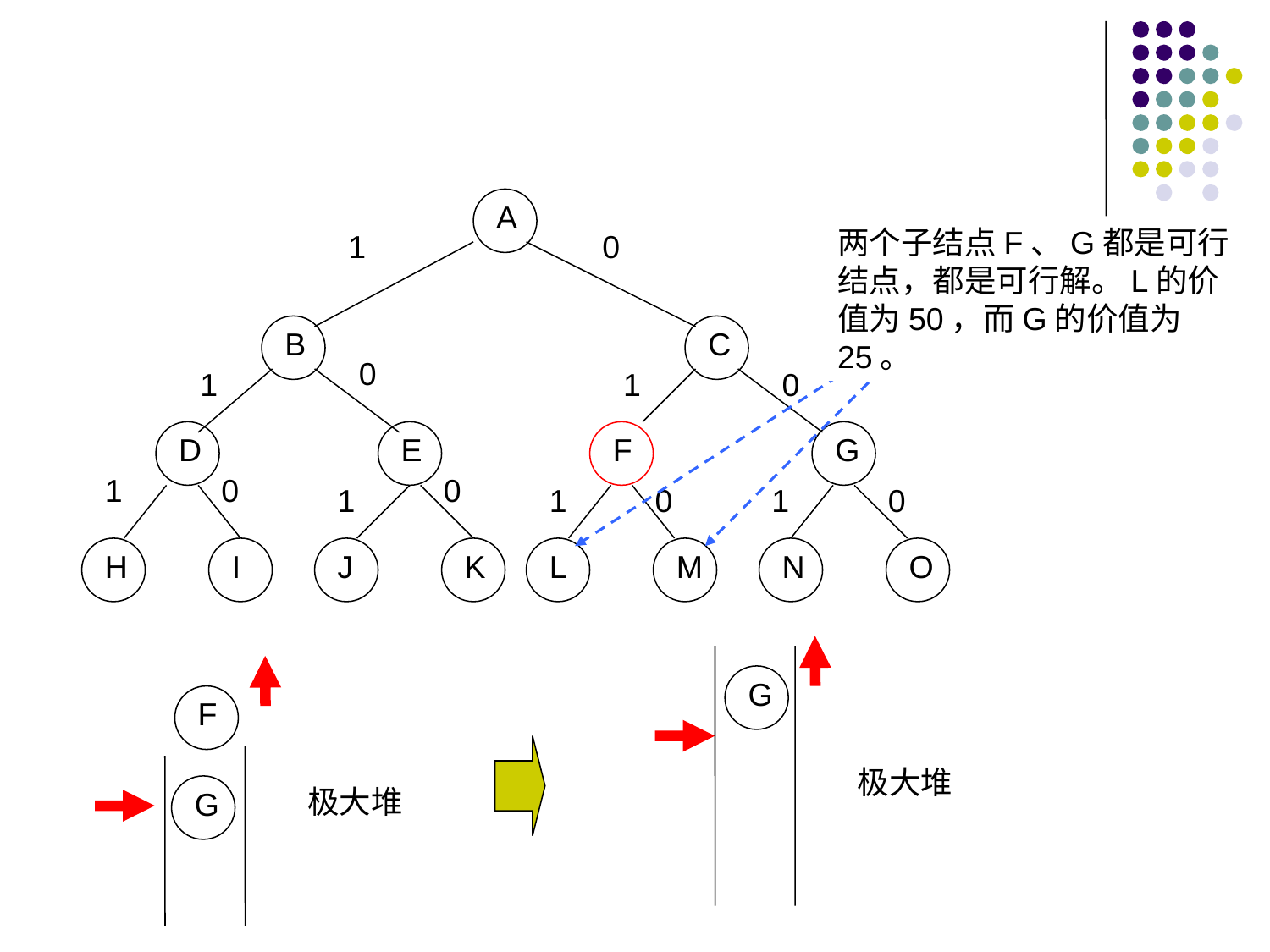

A
两个子结点F、G都是可行结点，都是可行解。L的价值为50，而G的价值为25。

1
0

B
C
0
1
1
0

D

E

G
F
1
0
0
1
1
0
1
0

H

I

J

K

L

M

N

O

G

极大堆

F

极大堆

G